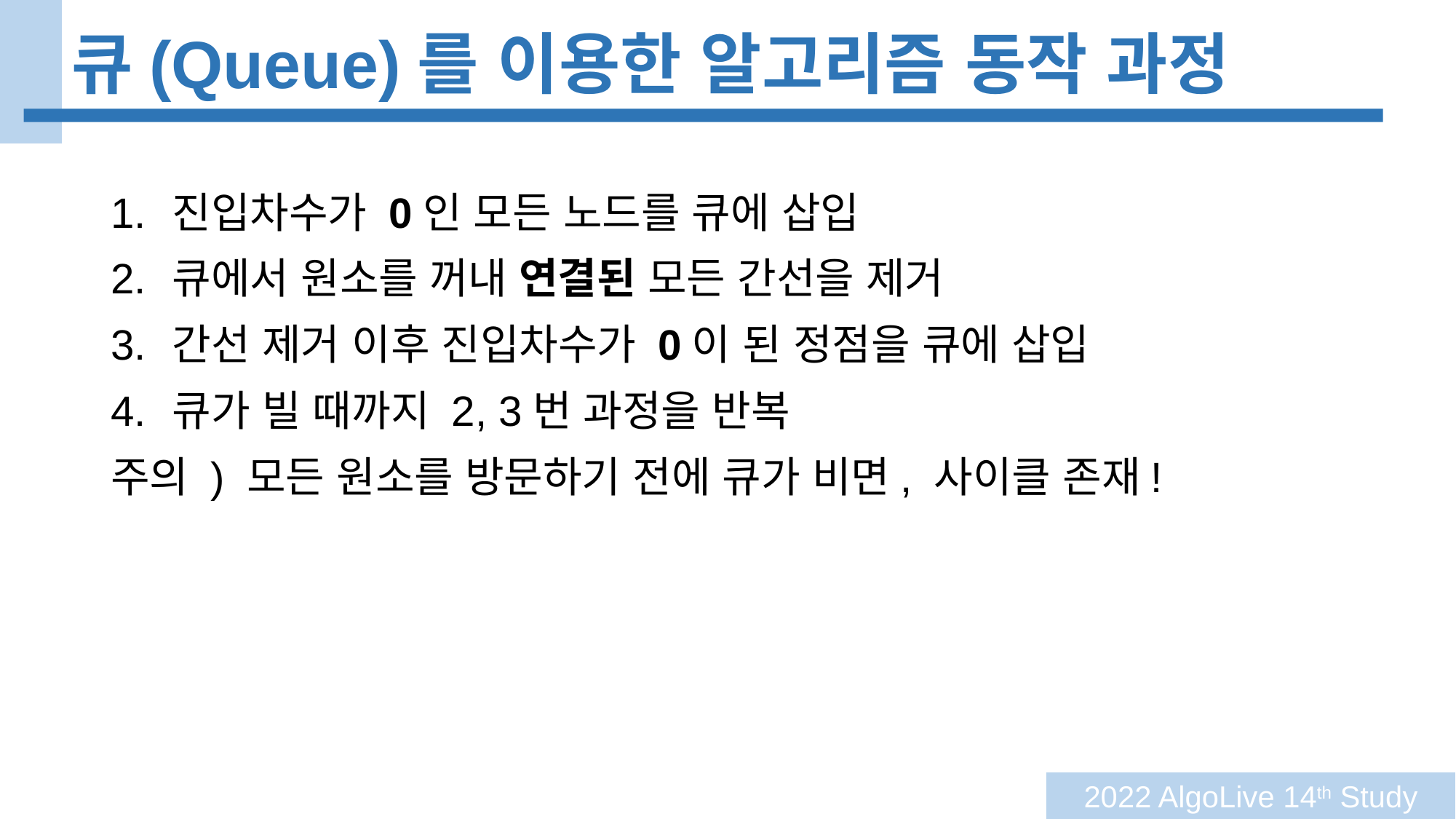

# 큐(Queue)를 이용한 알고리즘 동작 과정
진입차수가 0인 모든 노드를 큐에 삽입
큐에서 원소를 꺼내 연결된 모든 간선을 제거
간선 제거 이후 진입차수가 0이 된 정점을 큐에 삽입
큐가 빌 때까지 2, 3번 과정을 반복
주의 ) 모든 원소를 방문하기 전에 큐가 비면, 사이클 존재!